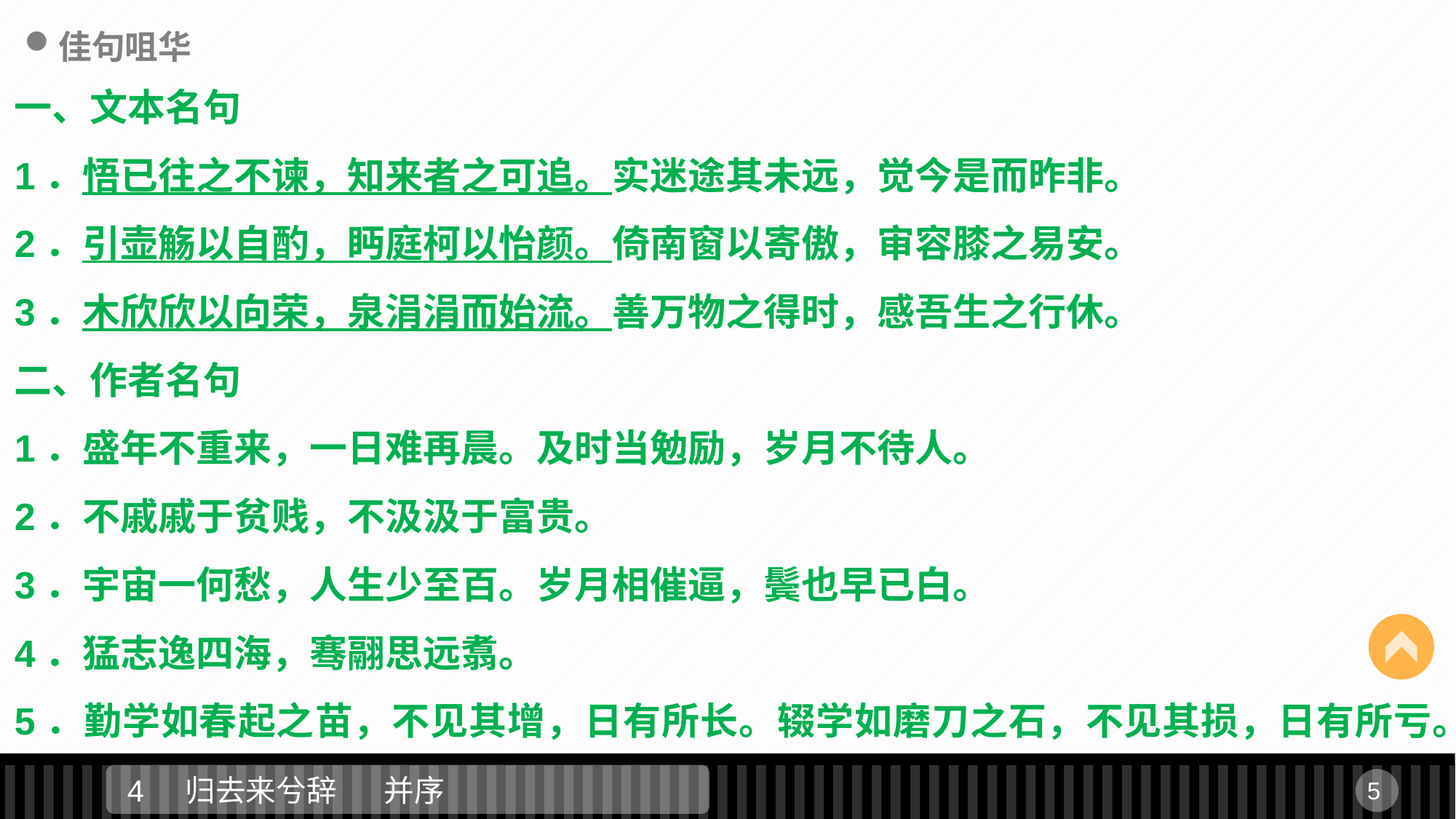

佳句咀华
一、文本名句
1．悟已往之不谏，知来者之可追。实迷途其未远，觉今是而昨非。
2．引壶觞以自酌，眄庭柯以怡颜。倚南窗以寄傲，审容膝之易安。
3．木欣欣以向荣，泉涓涓而始流。善万物之得时，感吾生之行休。
二、作者名句
1．盛年不重来，一日难再晨。及时当勉励，岁月不待人。
2．不戚戚于贫贱，不汲汲于富贵。
3．宇宙一何愁，人生少至百。岁月相催逼，鬓也早已白。
4．猛志逸四海，骞翮思远翥。
5．勤学如春起之苗，不见其增，日有所长。辍学如磨刀之石，不见其损，日有所亏。